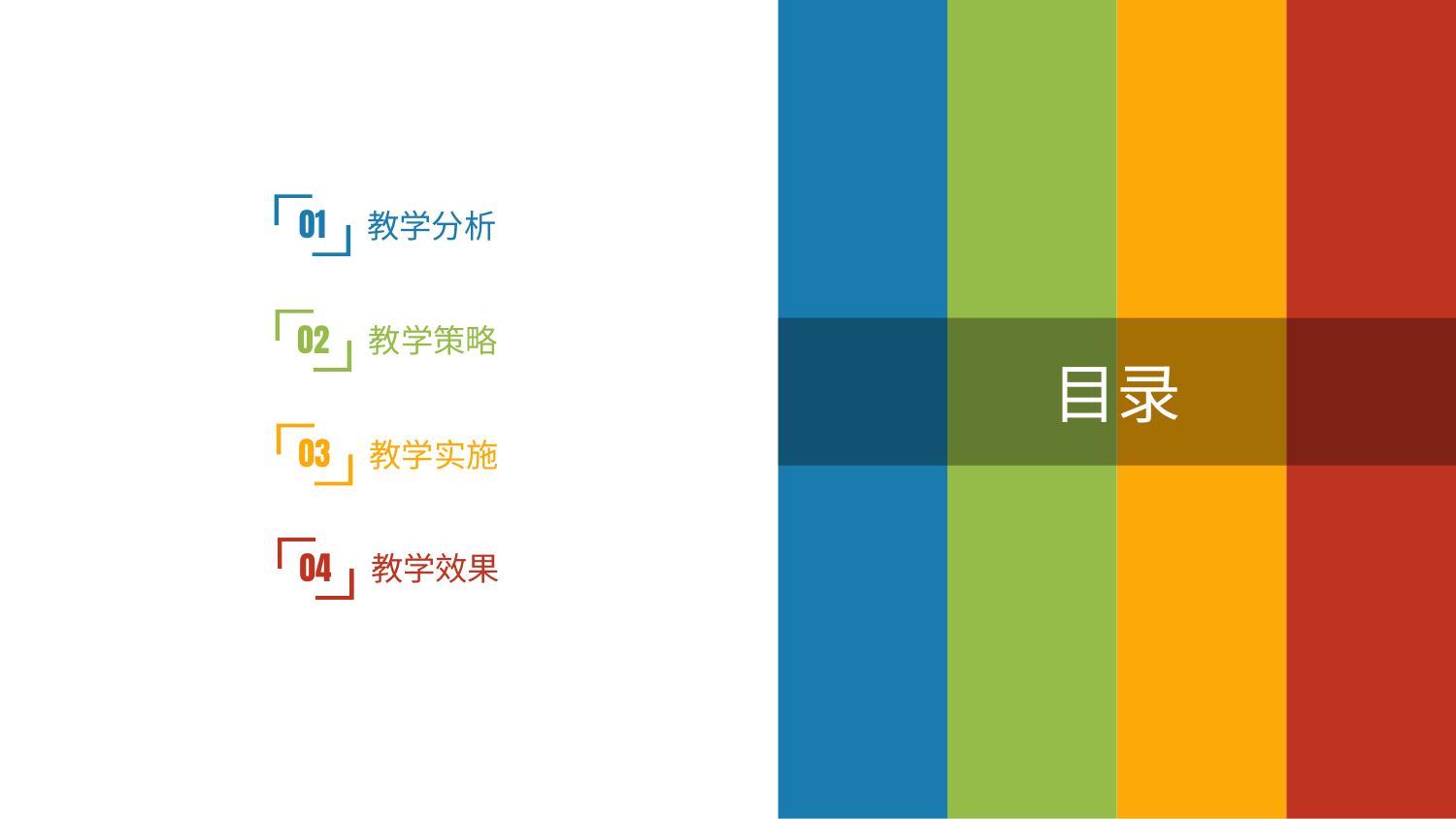

01
教学分析
02
教学策略
目录
03
教学实施
04
教学效果